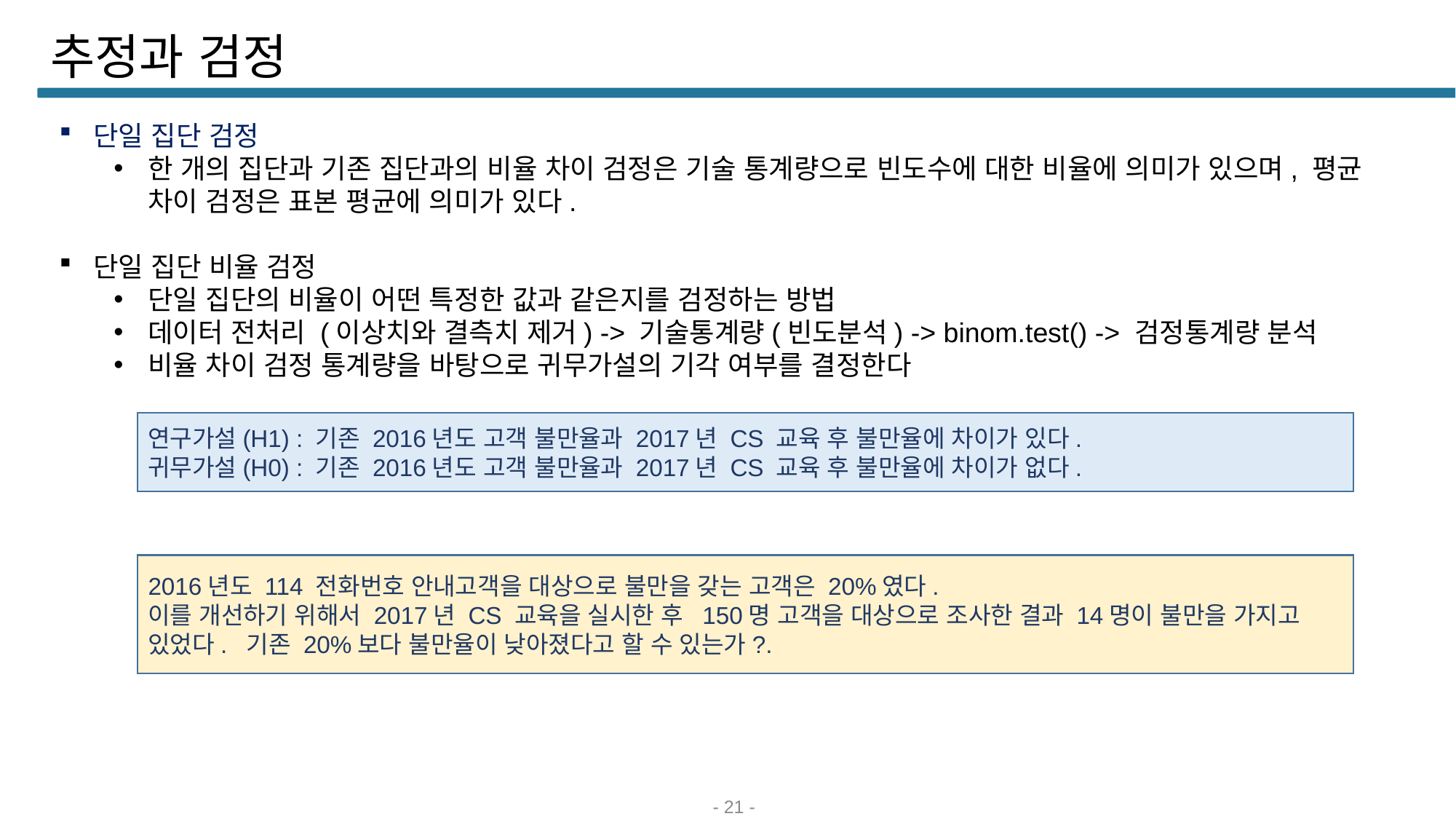

# 추정과 검정
단일 집단 검정
한 개의 집단과 기존 집단과의 비율 차이 검정은 기술 통계량으로 빈도수에 대한 비율에 의미가 있으며, 평균 차이 검정은 표본 평균에 의미가 있다.

단일 집단 비율 검정
단일 집단의 비율이 어떤 특정한 값과 같은지를 검정하는 방법
데이터 전처리 (이상치와 결측치 제거) -> 기술통계량(빈도분석) -> binom.test() -> 검정통계량 분석
비율 차이 검정 통계량을 바탕으로 귀무가설의 기각 여부를 결정한다
연구가설(H1) : 기존 2016년도 고객 불만율과 2017년 CS 교육 후 불만율에 차이가 있다.
귀무가설(H0) : 기존 2016년도 고객 불만율과 2017년 CS 교육 후 불만율에 차이가 없다.
2016년도 114 전화번호 안내고객을 대상으로 불만을 갖는 고객은 20%였다.
이를 개선하기 위해서 2017년 CS 교육을 실시한 후  150명 고객을 대상으로 조사한 결과 14명이 불만을 가지고 있었다.  기존 20%보다 불만율이 낮아졌다고 할 수 있는가?.
- 21 -